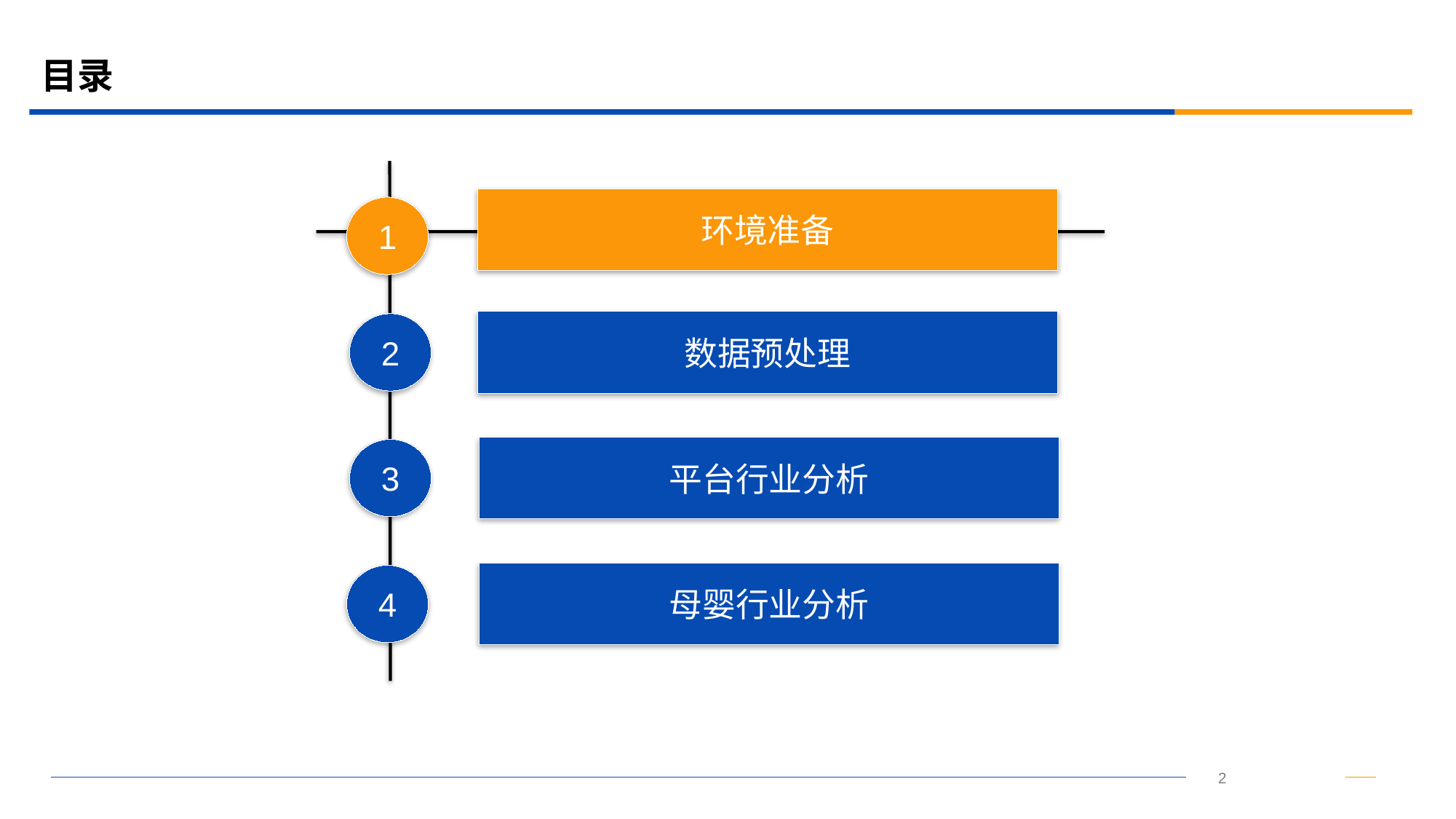

# 目录
环境准备
1

数据预处理
2
平台行业分析
3
母婴行业分析
4